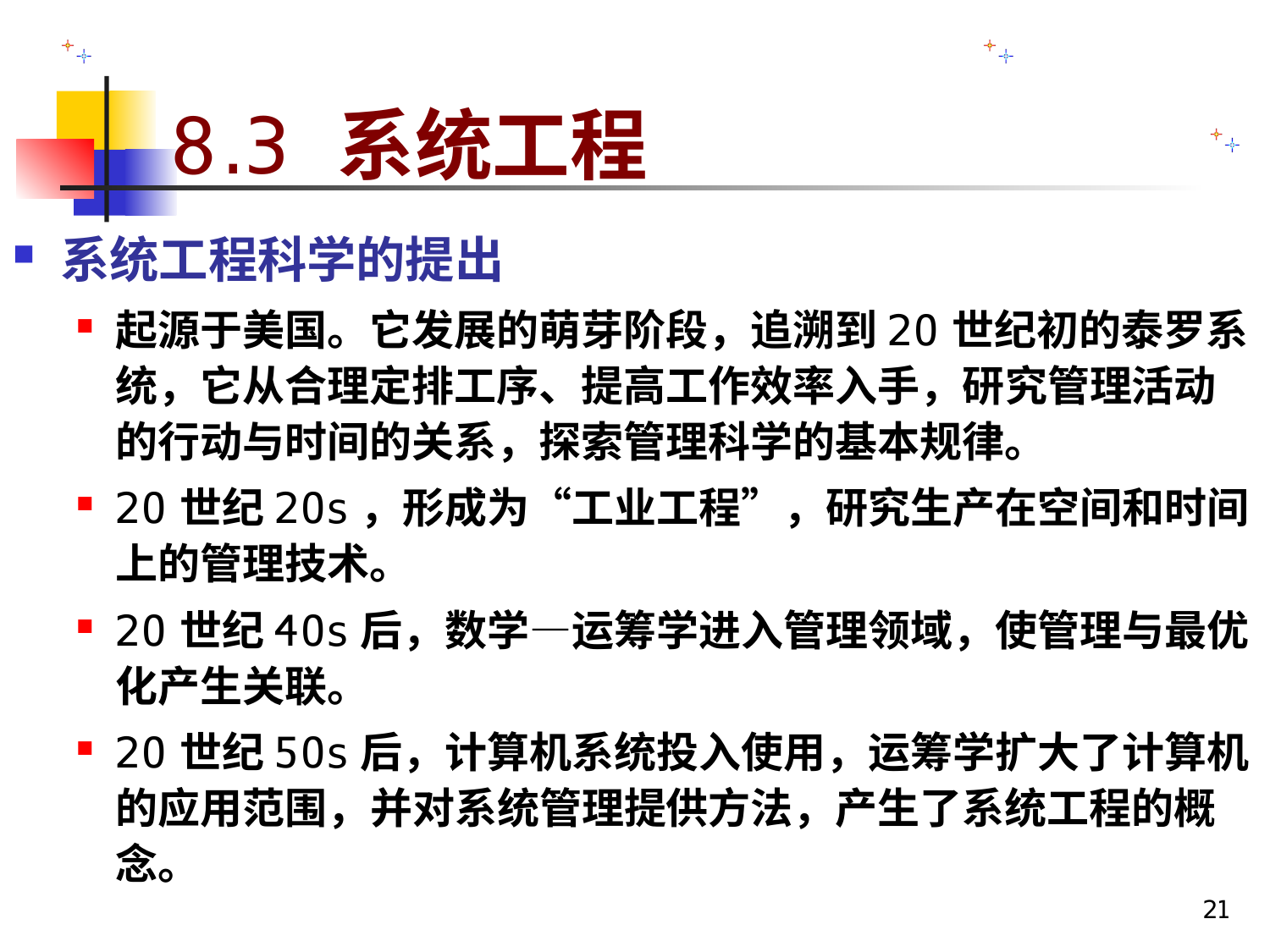

# 8.3 系统工程
系统工程科学的提出
起源于美国。它发展的萌芽阶段，追溯到20世纪初的泰罗系统，它从合理定排工序、提高工作效率入手，研究管理活动的行动与时间的关系，探索管理科学的基本规律。
20世纪20s，形成为“工业工程”，研究生产在空间和时间上的管理技术。
20世纪40s后，数学—运筹学进入管理领域，使管理与最优化产生关联。
20世纪50s后，计算机系统投入使用，运筹学扩大了计算机的应用范围，并对系统管理提供方法，产生了系统工程的概念。
21